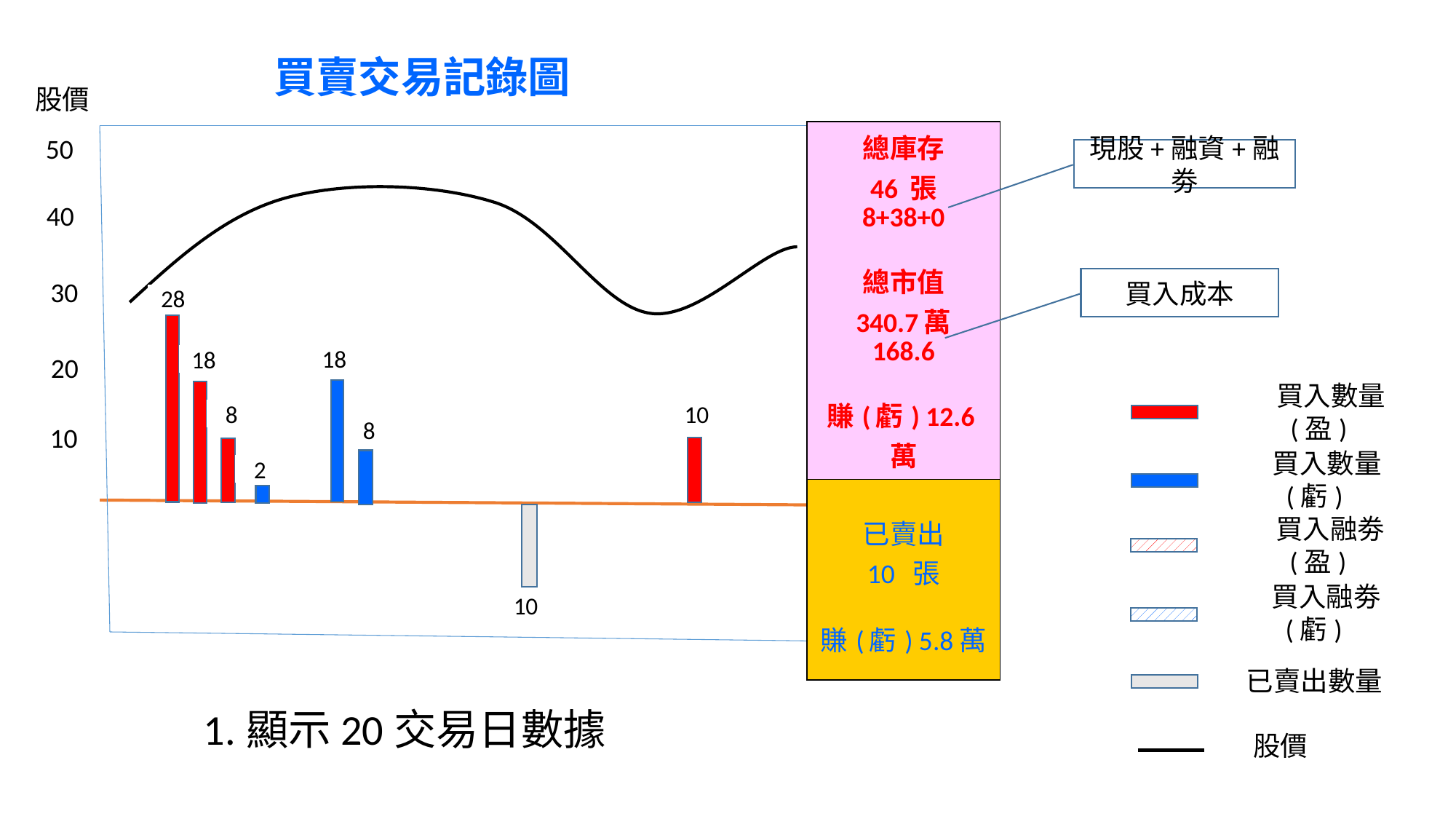

買賣交易記錄圖
股價
| 總庫存 46 張 8+38+0 總市值 340.7萬 168.6 賺(虧) 12.6萬 |
| --- |
| 已賣出 10 張 賺(虧) 5.8萬 |
50
現股+融資+融劵

40
買入成本
30
28

18
18
20

    買入數量(盈)
8
10

8
10

2
    買入數量(虧)

    買入融劵(盈)

    買入融劵(虧)
10

    已賣出數量

1.顯示20交易日數據
股價